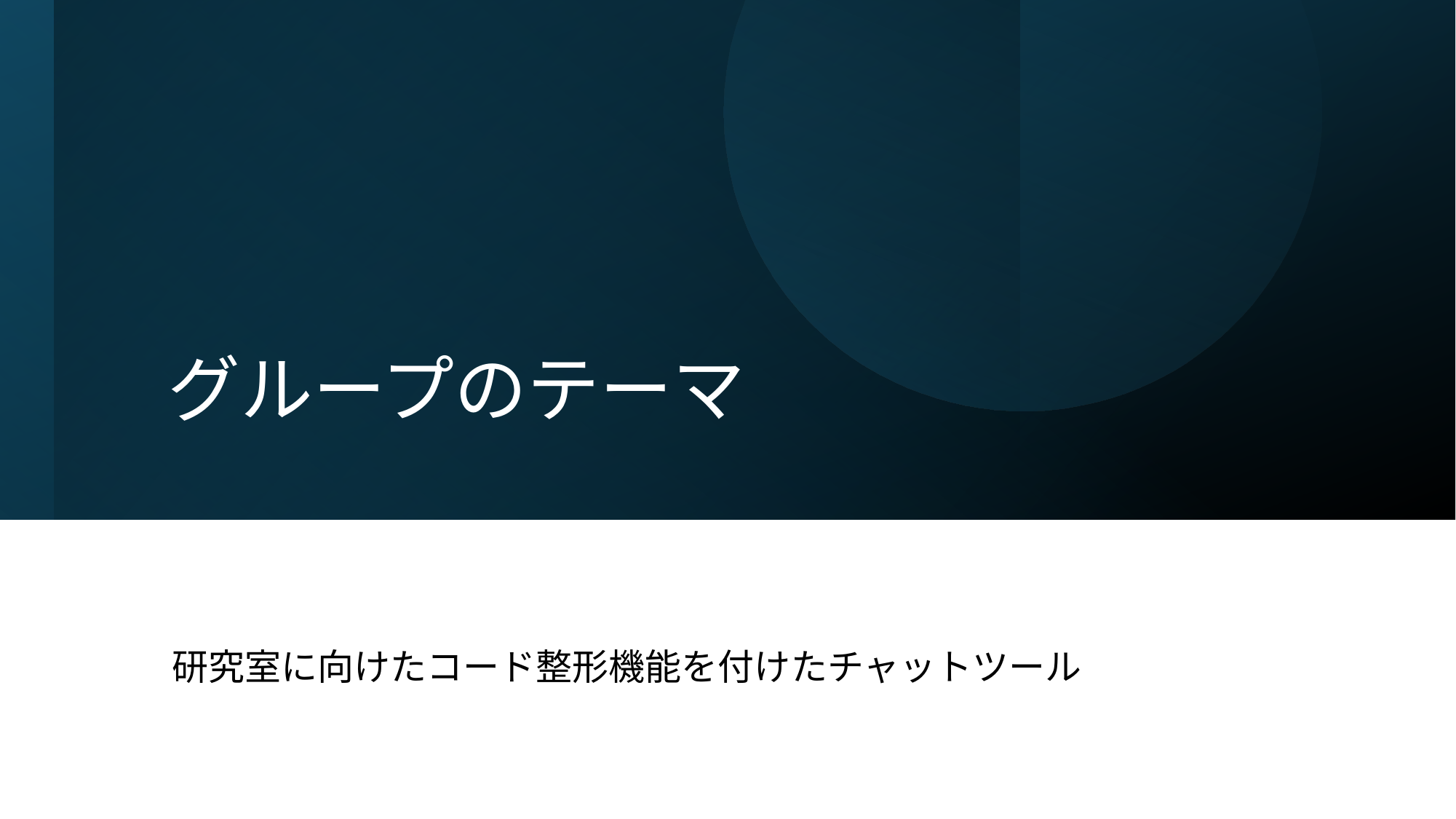

# グループのテーマ
研究室に向けたコード整形機能を付けたチャットツール